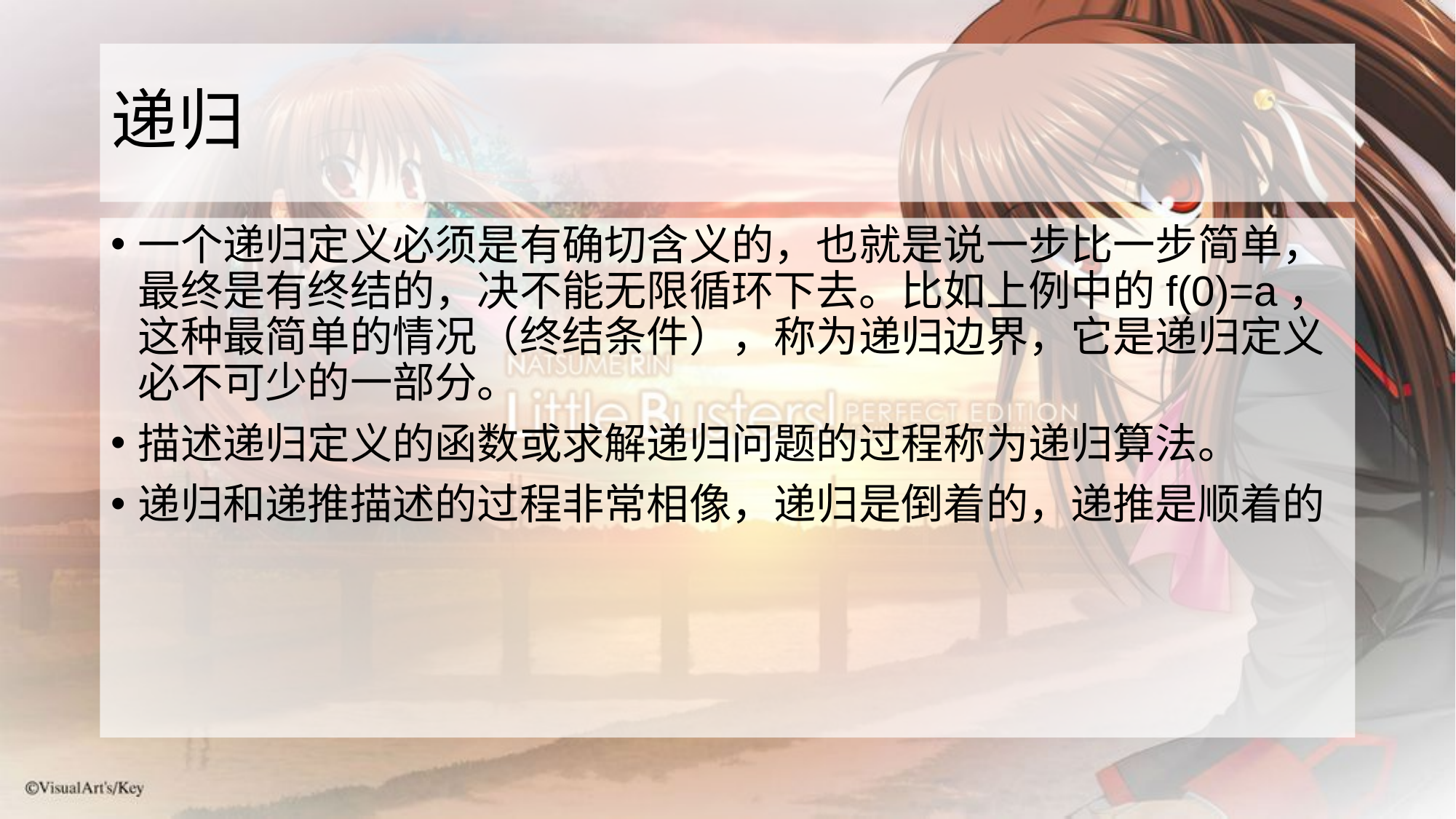

# 递归
一个递归定义必须是有确切含义的，也就是说一步比一步简单，最终是有终结的，决不能无限循环下去。比如上例中的f(0)=a，这种最简单的情况（终结条件），称为递归边界，它是递归定义必不可少的一部分。
描述递归定义的函数或求解递归问题的过程称为递归算法。
递归和递推描述的过程非常相像，递归是倒着的，递推是顺着的